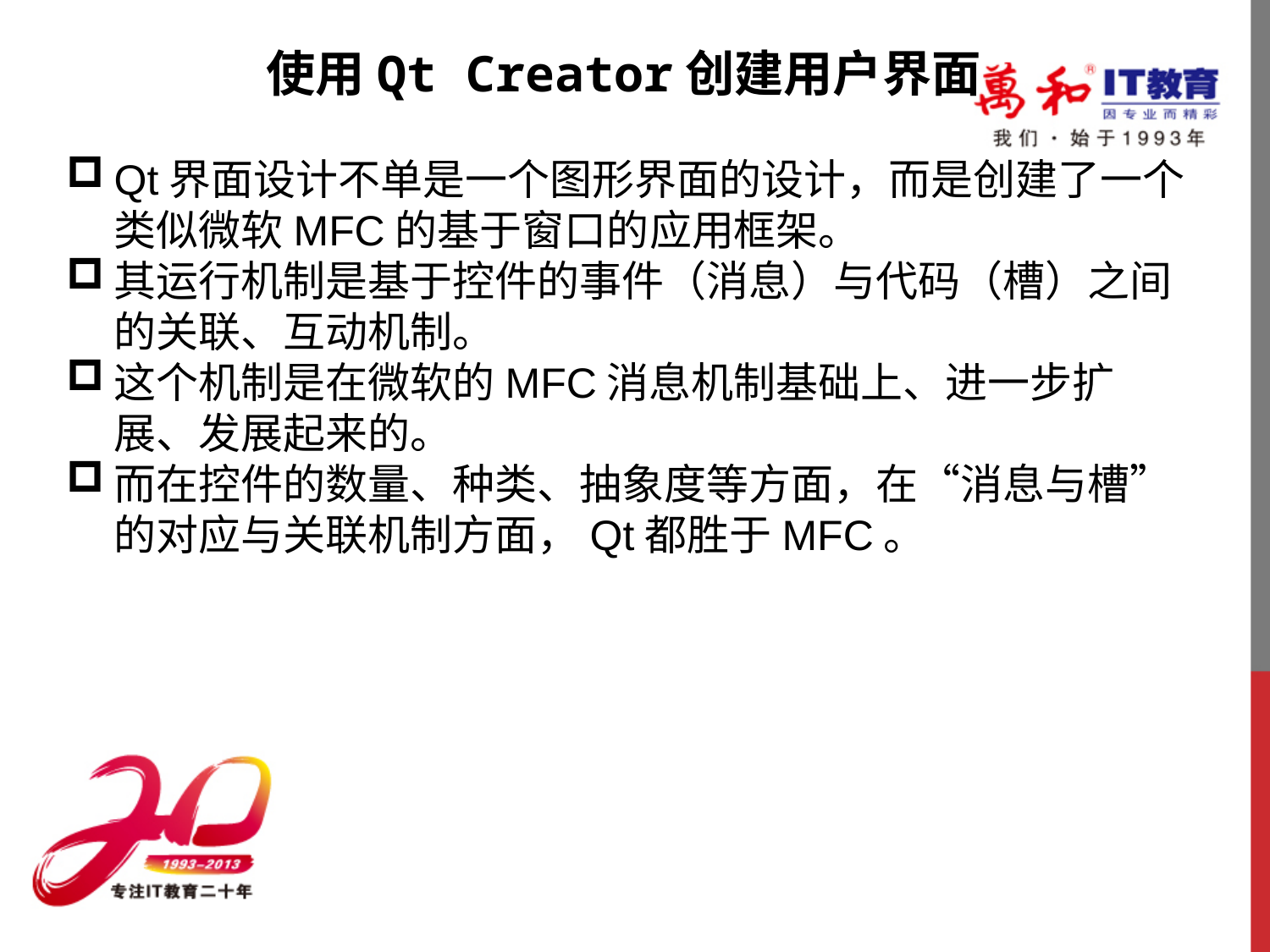

使用Qt Creator创建用户界面
Qt界面设计不单是一个图形界面的设计，而是创建了一个类似微软MFC的基于窗口的应用框架。
其运行机制是基于控件的事件（消息）与代码（槽）之间的关联、互动机制。
这个机制是在微软的MFC消息机制基础上、进一步扩展、发展起来的。
而在控件的数量、种类、抽象度等方面，在“消息与槽”的对应与关联机制方面，Qt都胜于MFC。